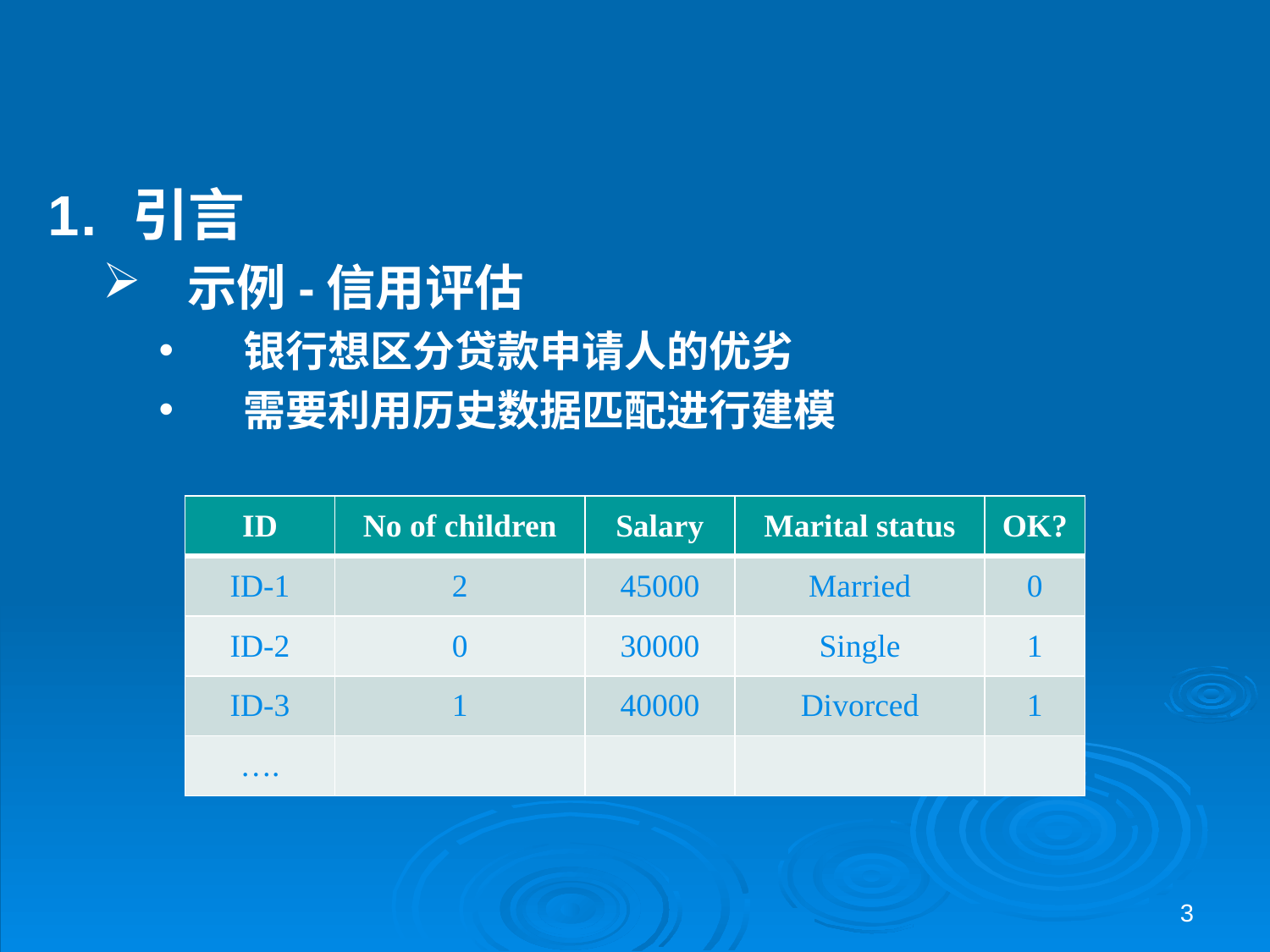

引言
示例-信用评估
银行想区分贷款申请人的优劣
需要利用历史数据匹配进行建模
| ID | No of children | Salary | Marital status | OK? |
| --- | --- | --- | --- | --- |
| ID-1 | 2 | 45000 | Married | 0 |
| ID-2 | 0 | 30000 | Single | 1 |
| ID-3 | 1 | 40000 | Divorced | 1 |
| …. |  |  |  |  |
3